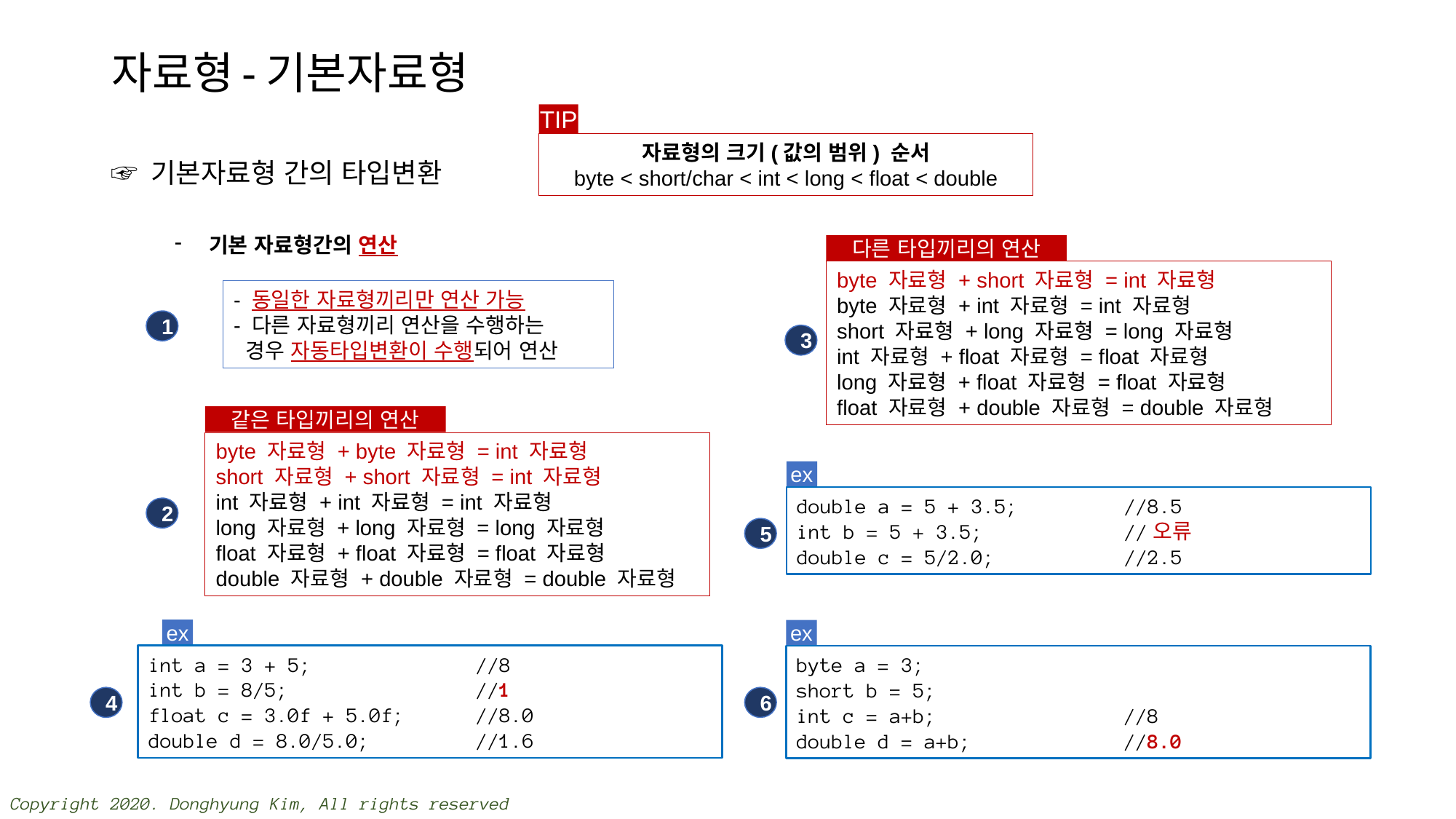

# 자료형-기본자료형
TIP
자료형의 크기(값의 범위) 순서
byte < short/char < int < long < float < double
☞ 기본자료형 간의 타입변환
기본 자료형간의 연산
다른 타입끼리의 연산
byte 자료형 + short 자료형 = int 자료형
byte 자료형 + int 자료형 = int 자료형
short 자료형 + long 자료형 = long 자료형
int 자료형 + float 자료형 = float 자료형
long 자료형 + float 자료형 = float 자료형
float 자료형 + double 자료형 = double 자료형
- 동일한 자료형끼리만 연산 가능
- 다른 자료형끼리 연산을 수행하는
  경우 자동타입변환이 수행되어 연산
1
3
같은 타입끼리의 연산
byte 자료형 + byte 자료형 = int 자료형
short 자료형 + short 자료형 = int 자료형
int 자료형 + int 자료형 = int 자료형
long 자료형 + long 자료형 = long 자료형
float 자료형 + float 자료형 = float 자료형
double 자료형 + double 자료형 = double 자료형
ex
double a = 5 + 3.5; 	//8.5
int b = 5 + 3.5; 		//오류
double c = 5/2.0; 		//2.5
2
5
ex
int a = 3 + 5; 		//8
int b = 8/5; 		//1
float c = 3.0f + 5.0f;     	//8.0
double d = 8.0/5.0; 	//1.6
ex
byte a = 3;
short b = 5;
int c = a+b;   		//8
double d = a+b;		//8.0
4
6